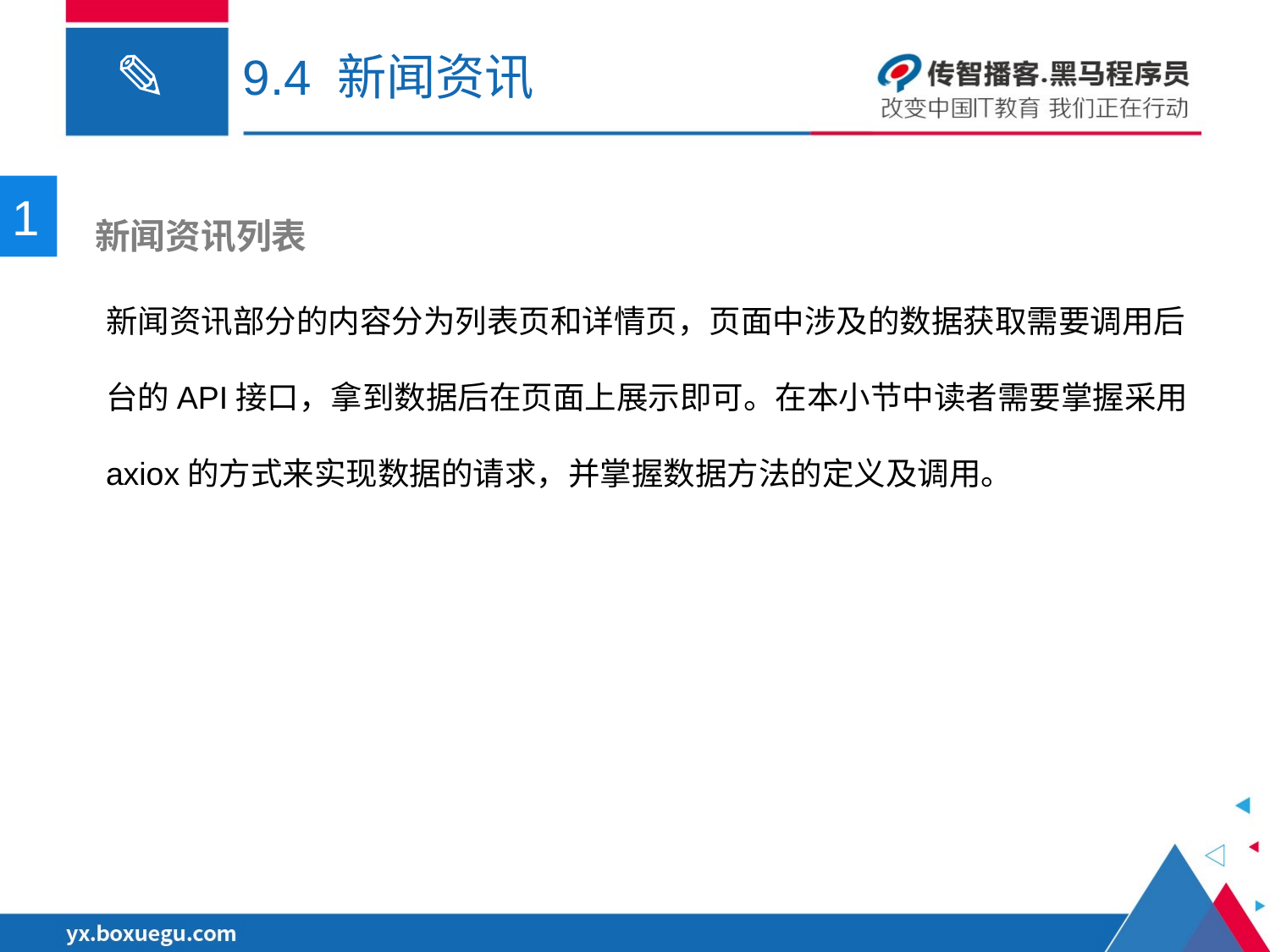

# 9.4 新闻资讯

1
  新闻资讯列表
新闻资讯部分的内容分为列表页和详情页，页面中涉及的数据获取需要调用后台的API接口，拿到数据后在页面上展示即可。在本小节中读者需要掌握采用axiox的方式来实现数据的请求，并掌握数据方法的定义及调用。